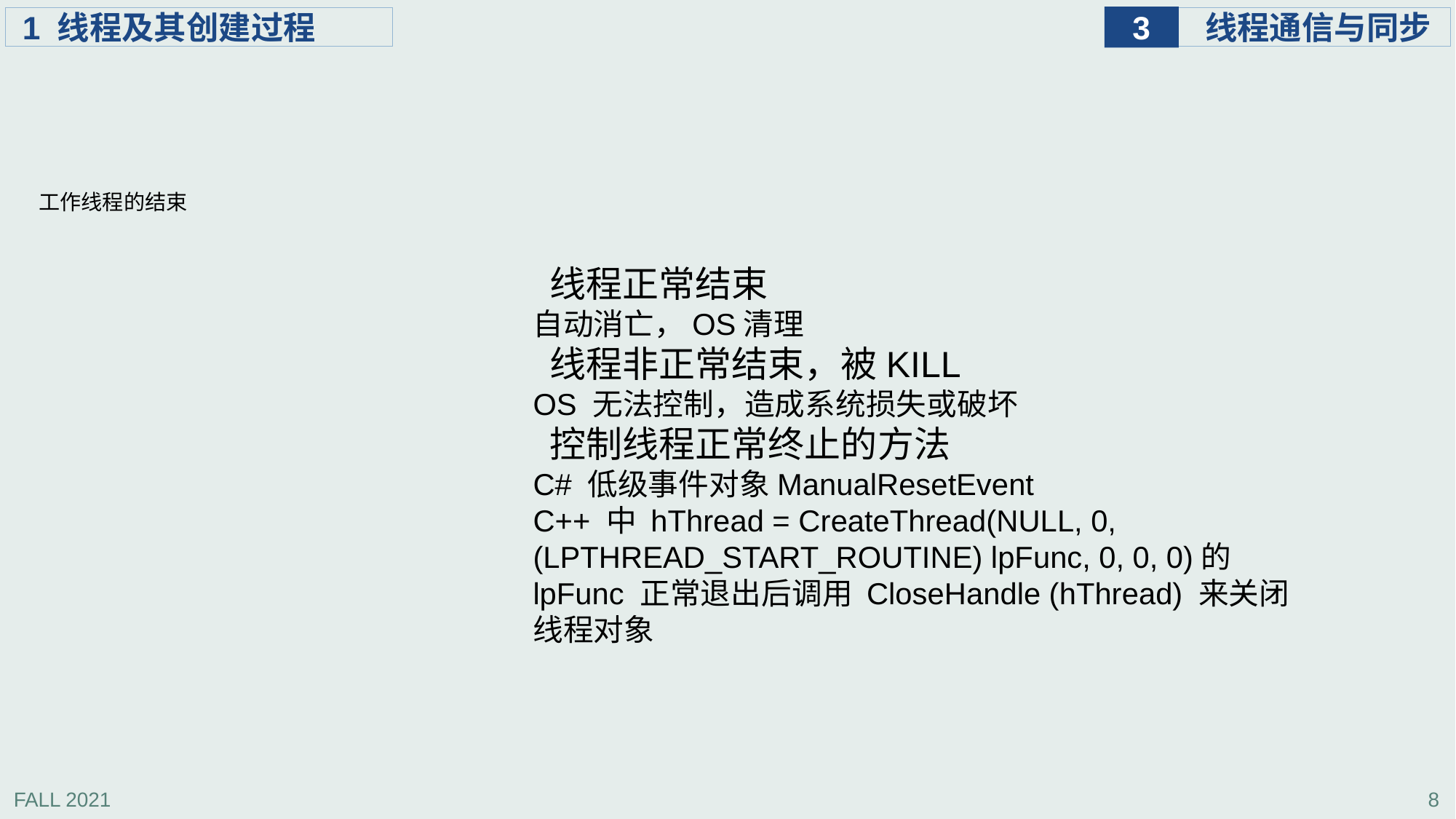

工作线程的结束
 线程正常结束
自动消亡，OS清理
 线程非正常结束，被KILL
OS 无法控制，造成系统损失或破坏
 控制线程正常终止的方法
C# 低级事件对象ManualResetEvent
C++ 中 hThread = CreateThread(NULL, 0, (LPTHREAD_START_ROUTINE) lpFunc, 0, 0, 0)的lpFunc 正常退出后调用 CloseHandle (hThread) 来关闭线程对象